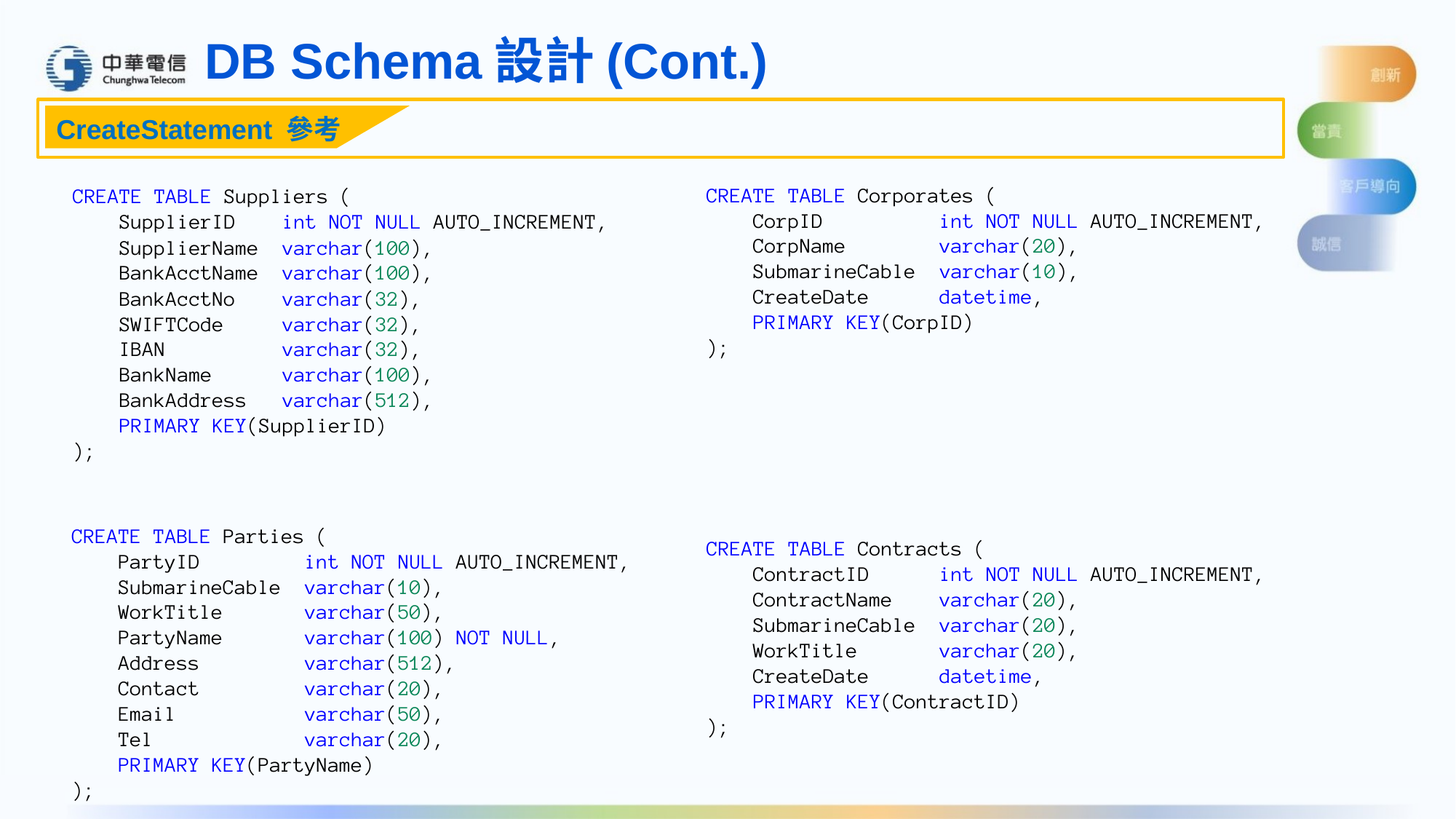

DB Schema設計(Cont.)

CreateStatement 參考
CREATE TABLE Corporates (
    CorpID          int NOT NULL AUTO_INCREMENT,
    CorpName        varchar(20),
    SubmarineCable   varchar(10),
    CreateDate      datetime,
    PRIMARY KEY(CorpID)
);

CREATE TABLE Suppliers (
    SupplierID    int NOT NULL AUTO_INCREMENT,
    SupplierName  varchar(100),
    BankAcctName  varchar(100),
    BankAcctNo    varchar(32),
    SWIFTCode     varchar(32),
    IBAN          varchar(32),
    BankName      varchar(100),
    BankAddress   varchar(512),
    PRIMARY KEY(SupplierID)
);

CREATE TABLE Parties (
    PartyID         int NOT NULL AUTO_INCREMENT,
    SubmarineCable  varchar(10),
    WorkTitle       varchar(50),
    PartyName       varchar(100) NOT NULL,
    Address         varchar(512),
    Contact         varchar(20),
    Email           varchar(50),
    Tel             varchar(20),
    PRIMARY KEY(PartyName)
);

CREATE TABLE Contracts (
    ContractID      int NOT NULL AUTO_INCREMENT,
    ContractName    varchar(20),
    SubmarineCable  varchar(20),
    WorkTitle       varchar(20),
    CreateDate      datetime,
    PRIMARY KEY(ContractID)
);